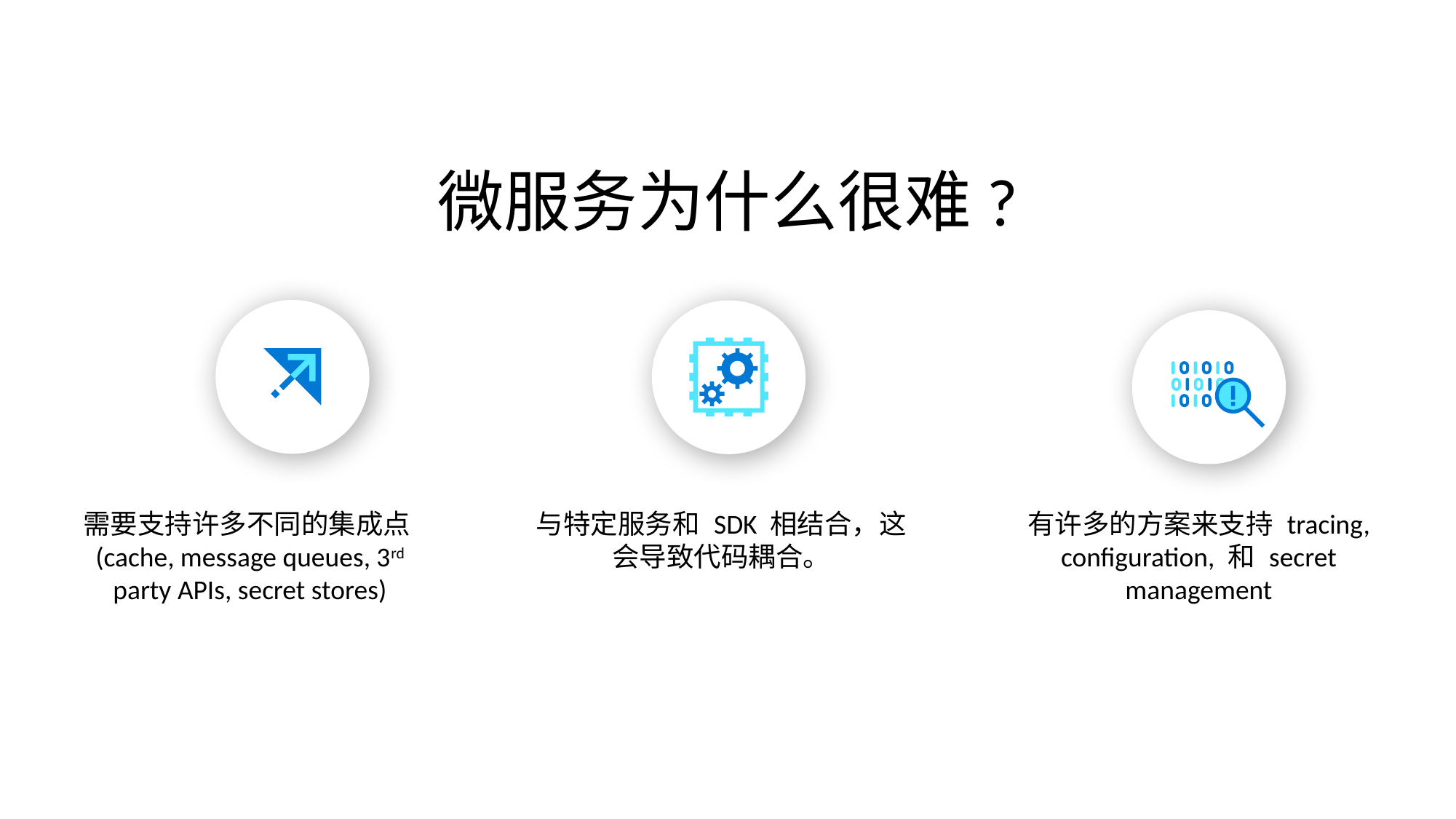

# 微服务为什么很难?

需要支持许多不同的集成点(cache, message queues, 3rd party APIs, secret stores)
与特定服务和 SDK 相结合，这会导致代码耦合。
有许多的方案来支持 tracing, configuration, 和 secret management